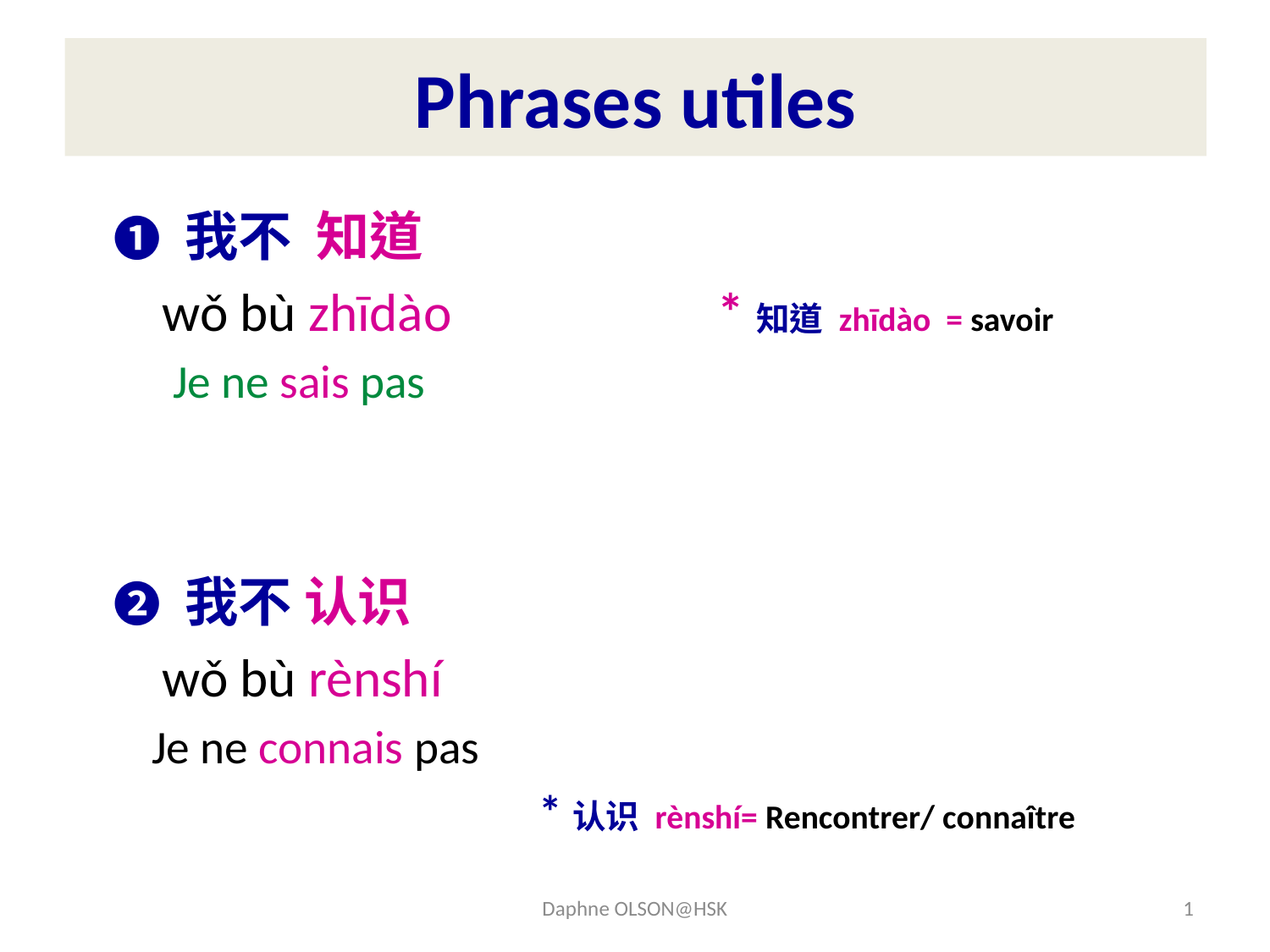

# Phrases utiles
   ❶ 我不  知道
       wǒ bù zhīdào                      *知道 zhīdào  = savoir
         Je ne sais pas

   ❷ 我不 认识
       wǒ bù rènshí
       Je ne connais pas
			             *认识 rènshí= Rencontrer/ connaître
Daphne OLSON@HSK
1